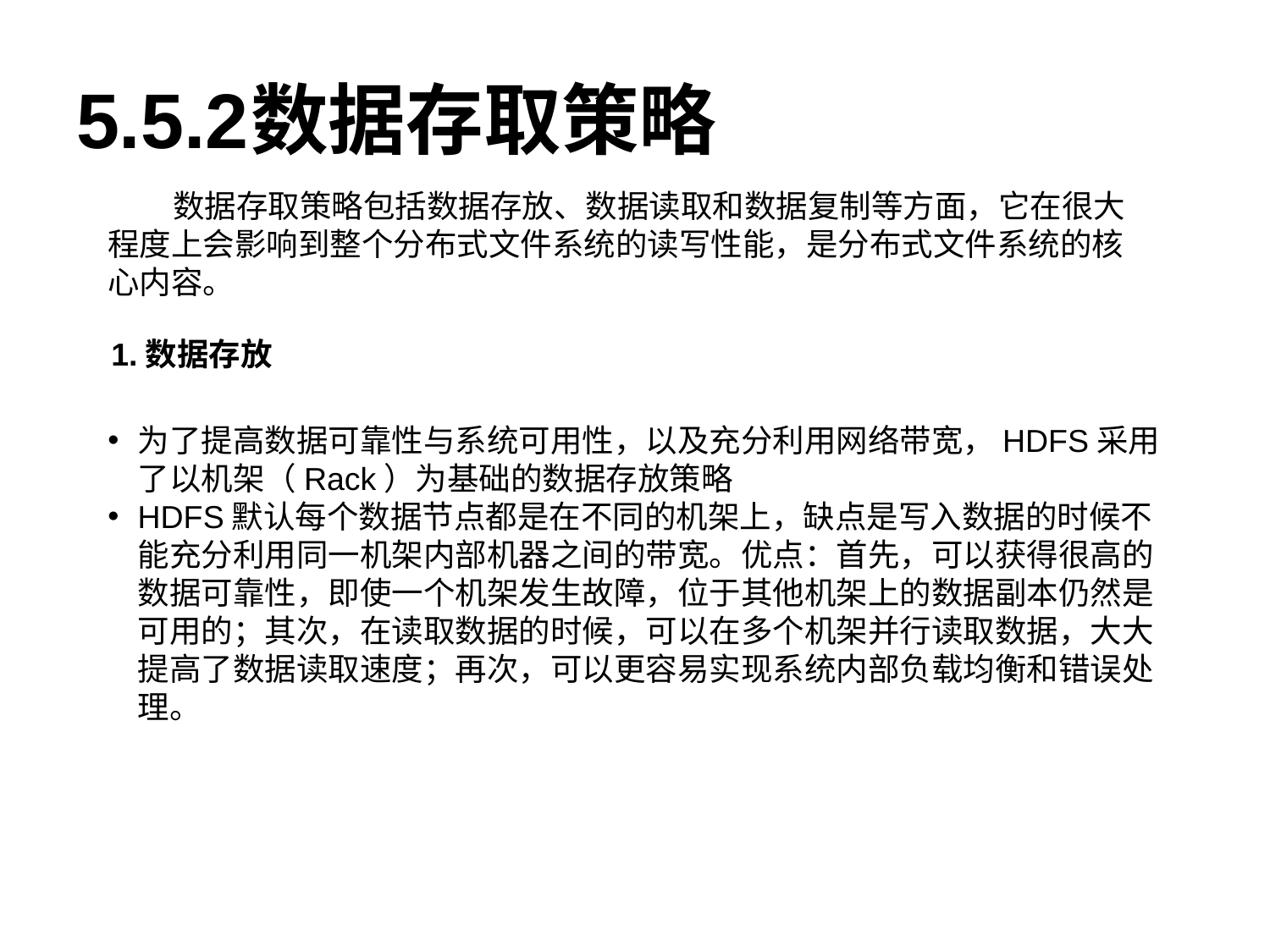

5.5.2	数据存取策略
        数据存取策略包括数据存放、数据读取和数据复制等方面，它在很大程度上会影响到整个分布式文件系统的读写性能，是分布式文件系统的核心内容。
1.数据存放
为了提高数据可靠性与系统可用性，以及充分利用网络带宽，HDFS采用了以机架（Rack）为基础的数据存放策略
HDFS默认每个数据节点都是在不同的机架上，缺点是写入数据的时候不能充分利用同一机架内部机器之间的带宽。优点：首先，可以获得很高的数据可靠性，即使一个机架发生故障，位于其他机架上的数据副本仍然是可用的；其次，在读取数据的时候，可以在多个机架并行读取数据，大大提高了数据读取速度；再次，可以更容易实现系统内部负载均衡和错误处理。